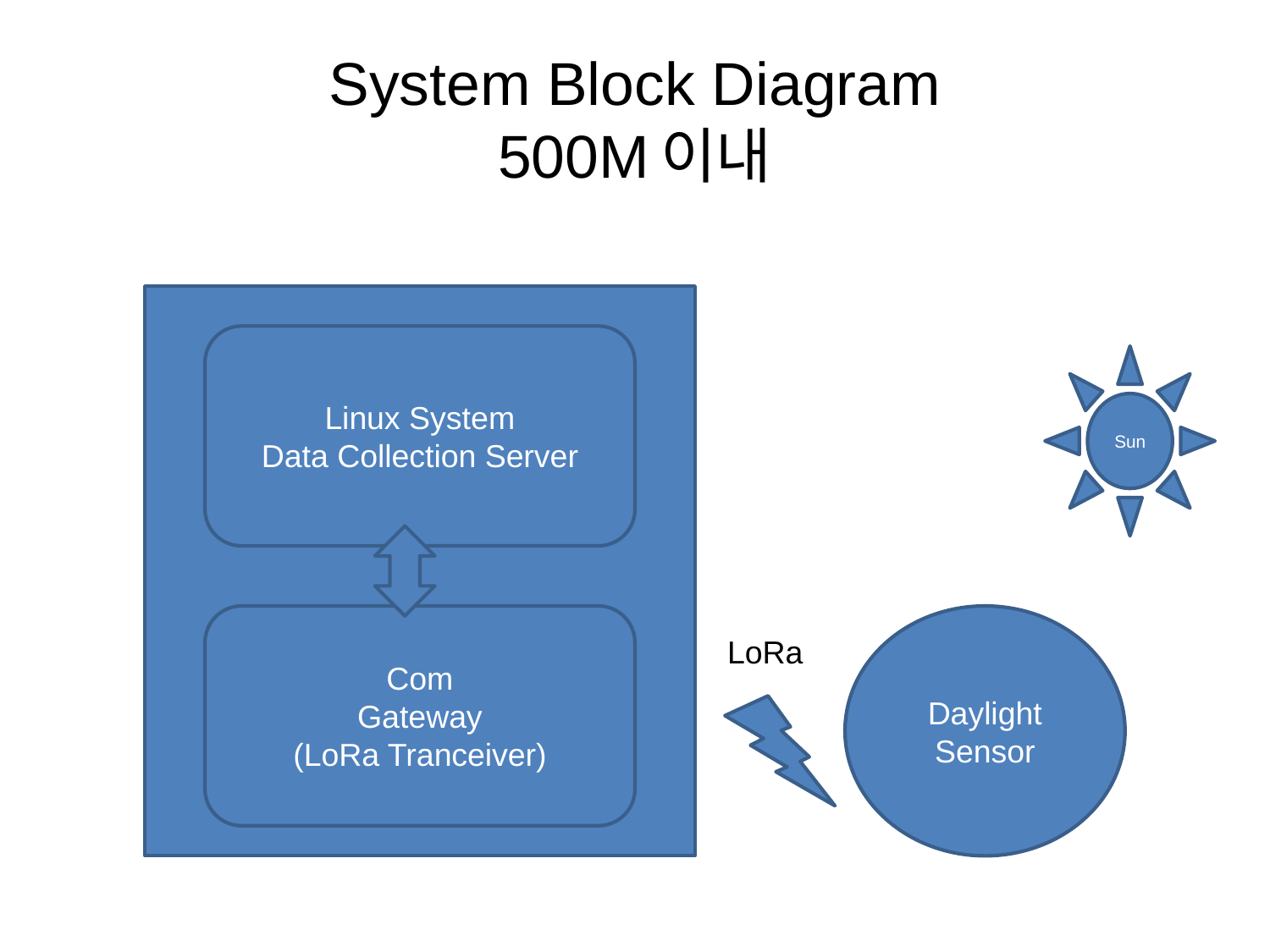

# System Block Diagram 500M이내

Linux System
Data Collection Server
Sun

Com
Gateway
(LoRa Tranceiver)
Daylight
Sensor
LoRa